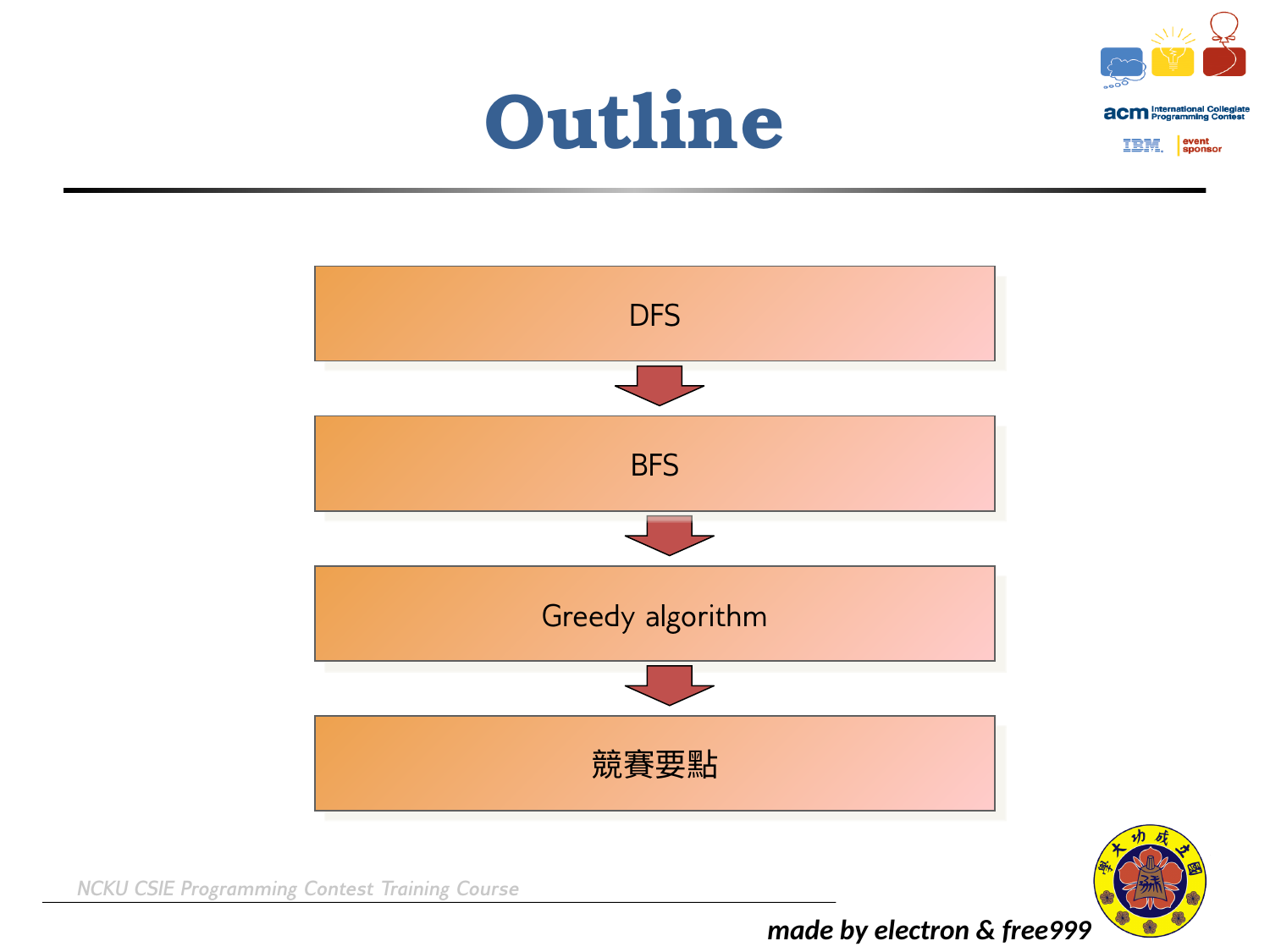

# Outline
DFS

BFS

Greedy algorithm

競賽要點
NCKU CSIE Programming Contest Training Course